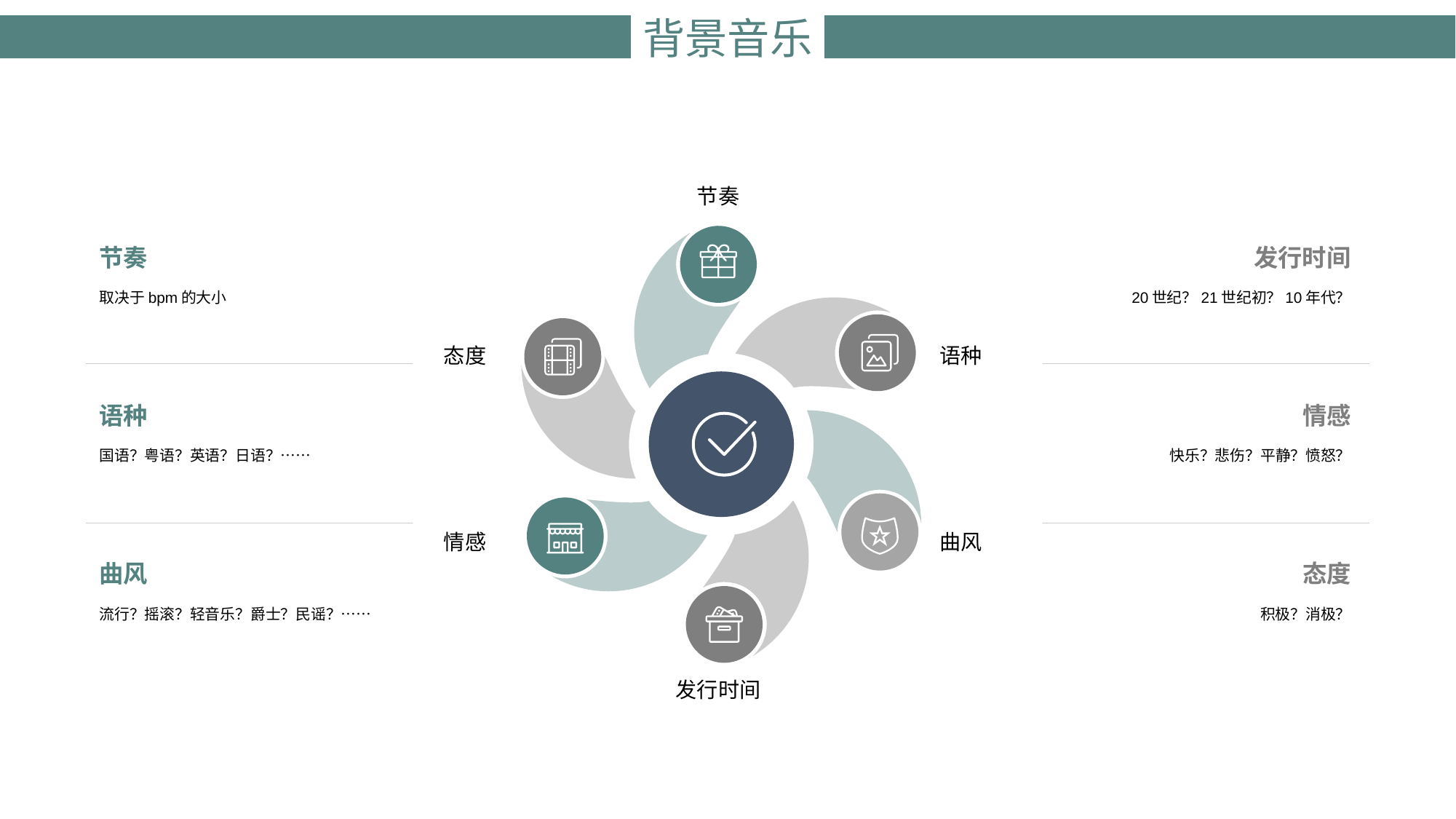

# 背景音乐
节奏

节奏
取决于bpm的大小
语种
国语？粤语？英语？日语？……
曲风
流行？摇滚？轻音乐？爵士？民谣？……
发行时间
20世纪？21世纪初？10年代？

情感
快乐？悲伤？平静？愤怒？
态度
积极？消极？
态度
语种
情感
曲风
发行时间